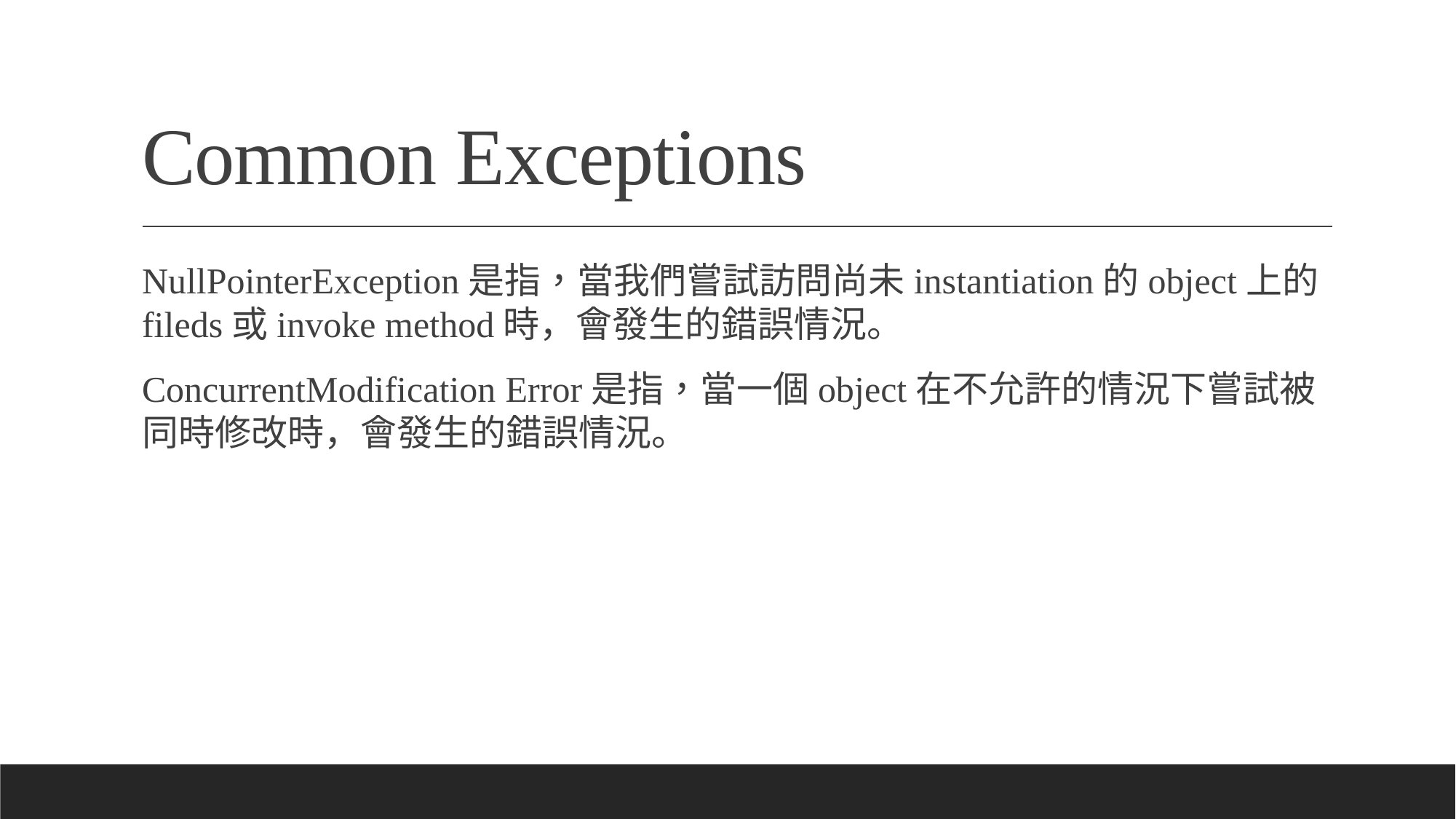

# Common Exceptions
NullPointerException是指，當我們嘗試訪問尚未instantiation的object上的fileds或invoke method時，會發生的錯誤情況。
ConcurrentModification Error是指，當一個object在不允許的情況下嘗試被同時修改時，會發生的錯誤情況。